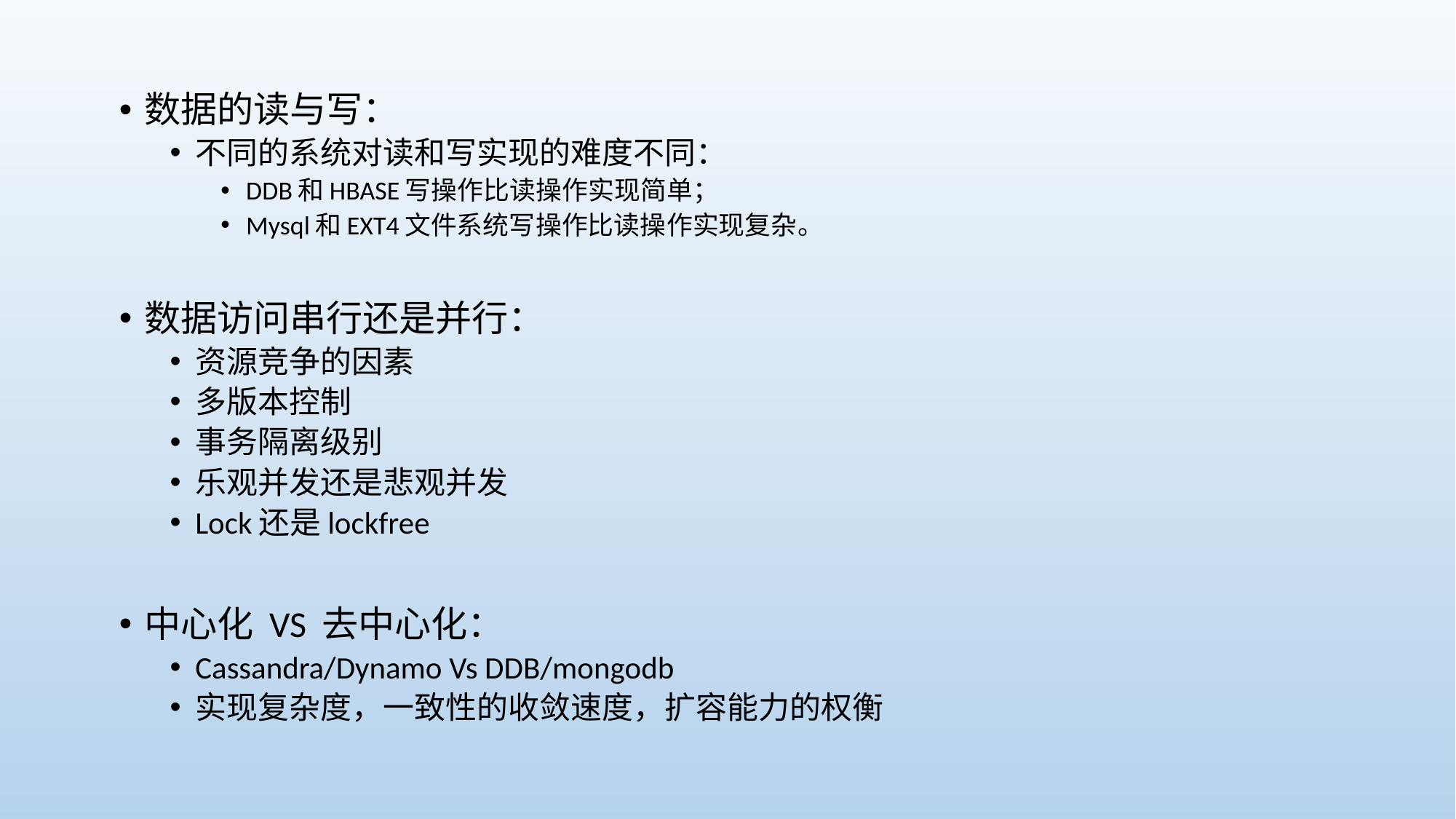

数据的读与写：
不同的系统对读和写实现的难度不同：
DDB和HBASE写操作比读操作实现简单；
Mysql和EXT4文件系统写操作比读操作实现复杂。

数据访问串行还是并行：
资源竞争的因素
多版本控制
事务隔离级别
乐观并发还是悲观并发
Lock还是lockfree

中心化 VS 去中心化：
Cassandra/Dynamo Vs DDB/mongodb
实现复杂度，一致性的收敛速度，扩容能力的权衡